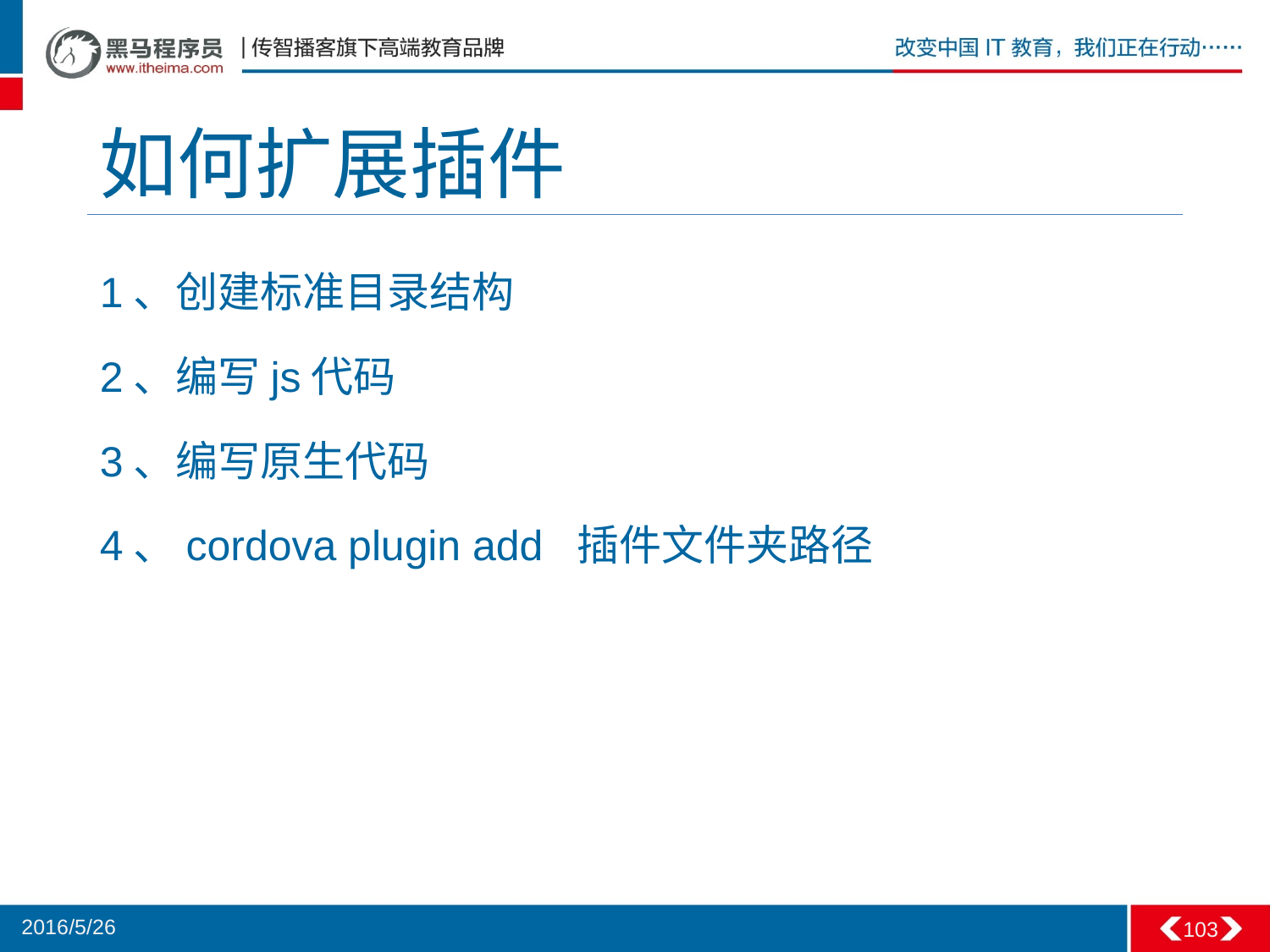

# 如何扩展插件
1、创建标准目录结构
2、编写js代码
3、编写原生代码
4、cordova plugin add  插件文件夹路径
103

2016/5/26